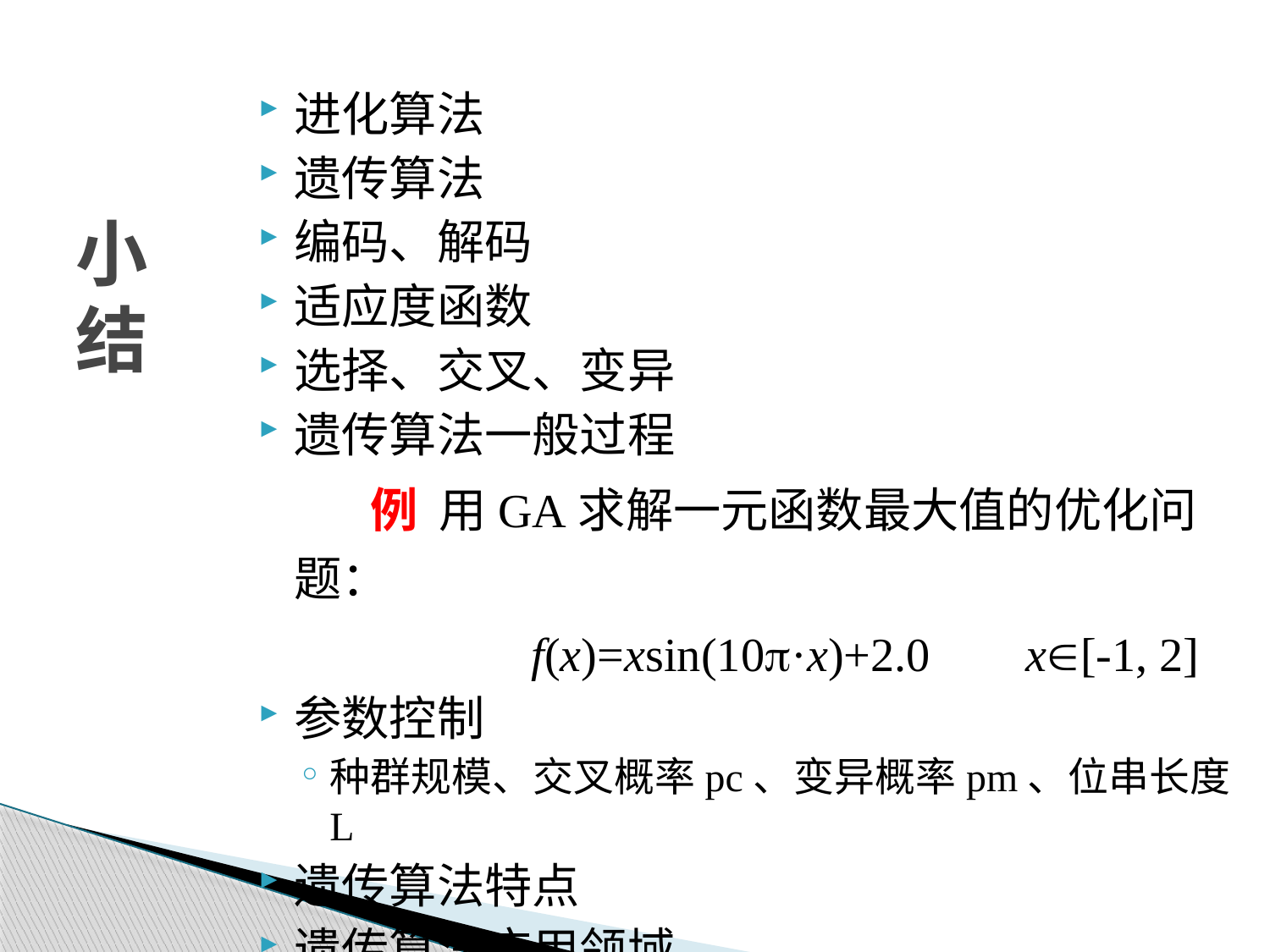

# 小结
进化算法
遗传算法
编码、解码
适应度函数
选择、交叉、变异
遗传算法一般过程
      例  用GA求解一元函数最大值的优化问题：
                    f(x)=xsin(10π·x)+2.0        x∈[-1, 2]
参数控制
种群规模、交叉概率pc、变异概率pm、位串长度L
遗传算法特点
遗传算法应用领域